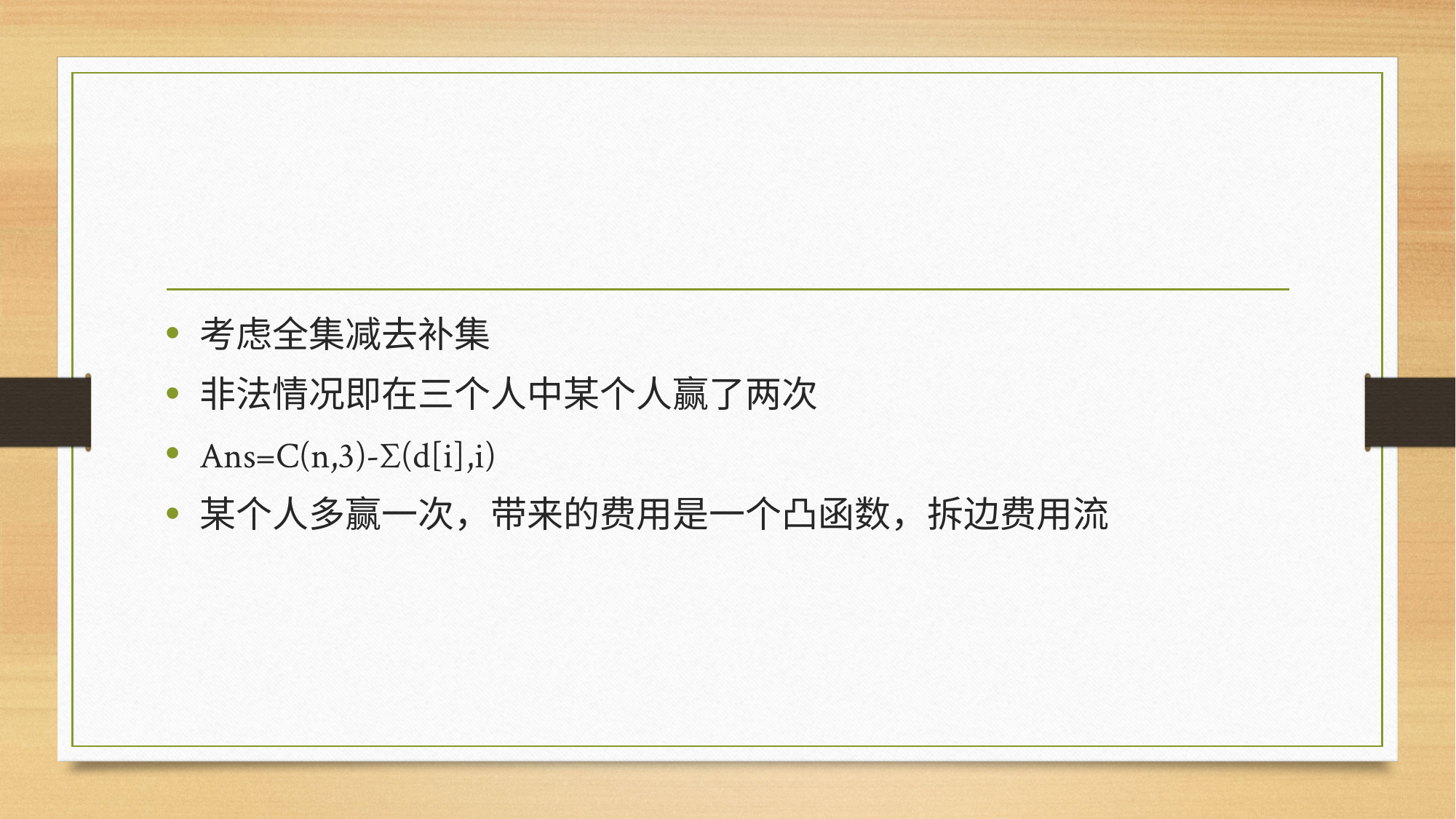

#
考虑全集减去补集
非法情况即在三个人中某个人赢了两次
Ans=C(n,3)-∑(d[i],i)
某个人多赢一次，带来的费用是一个凸函数，拆边费用流